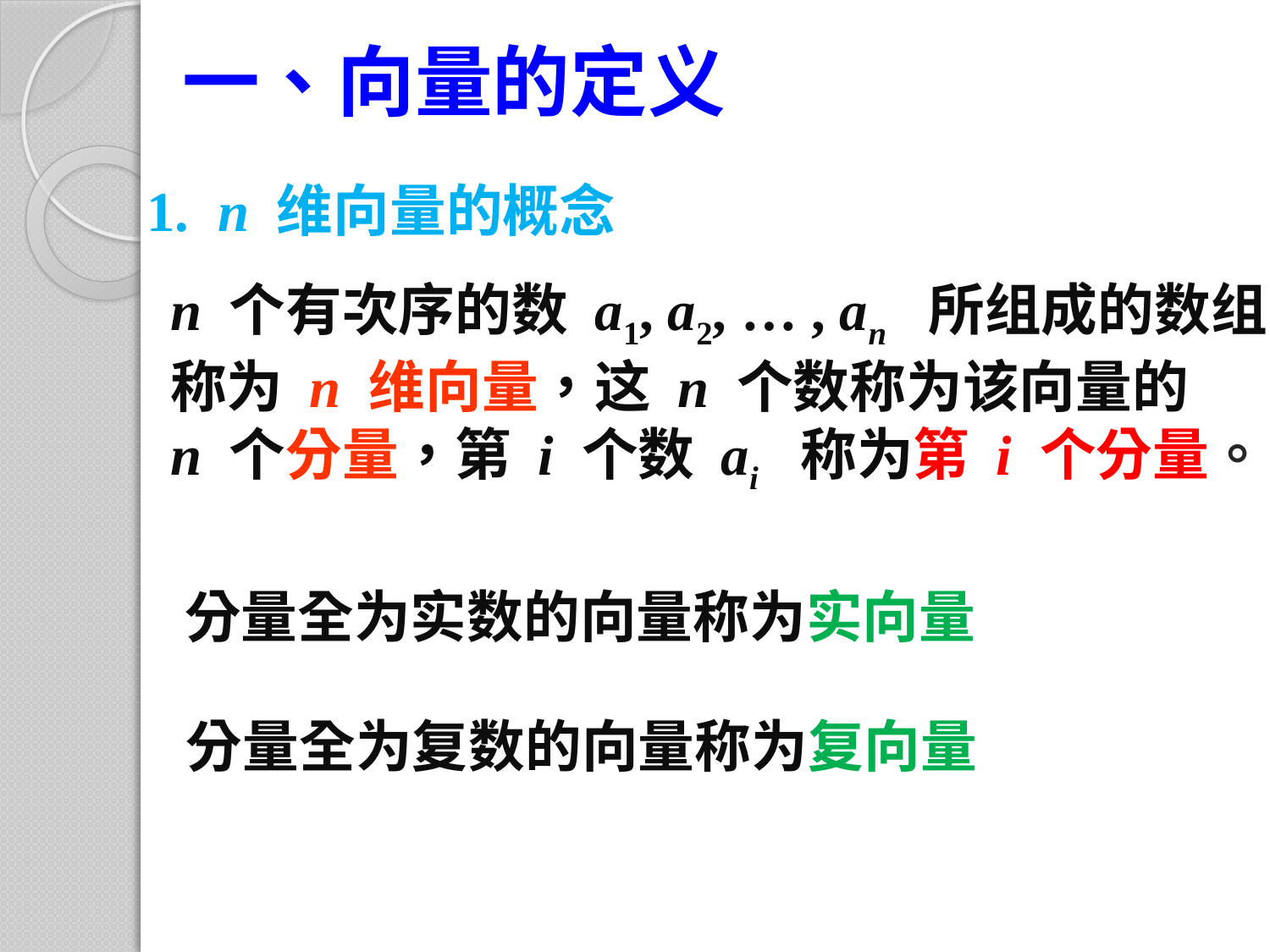

# 一、向量的定义
1.  n 维向量的概念
n 个有次序的数 a1, a2, … , an  所组成的数组
称为 n 维向量，这 n 个数称为该向量的
n 个分量，第 i 个数 ai  称为第 i 个分量。
分量全为实数的向量称为实向量
分量全为复数的向量称为复向量